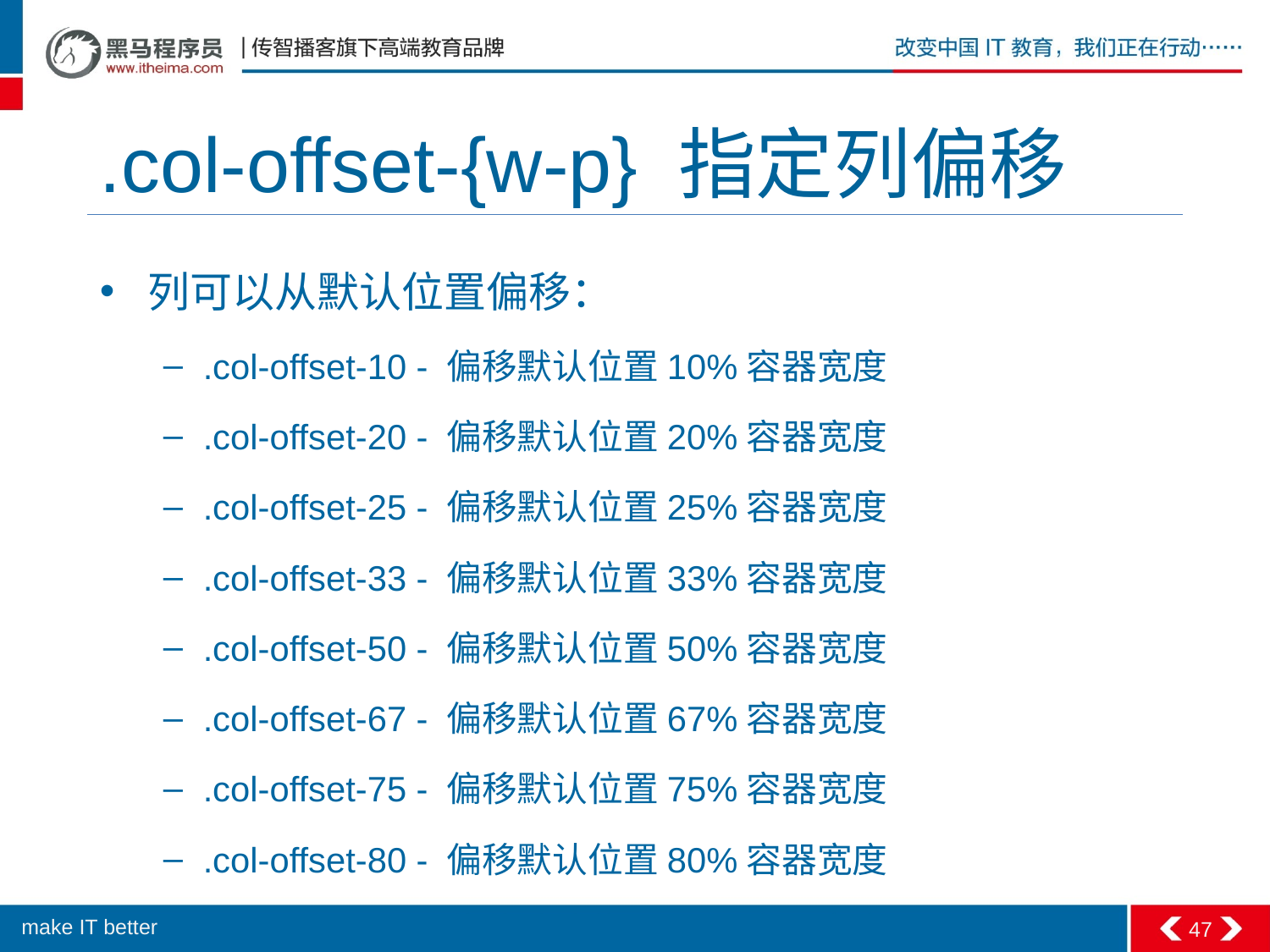

# .col-offset-{w-p} 指定列偏移
列可以从默认位置偏移：
.col-offset-10 - 偏移默认位置10%容器宽度
.col-offset-20 - 偏移默认位置20%容器宽度
.col-offset-25 - 偏移默认位置25%容器宽度
.col-offset-33 - 偏移默认位置33%容器宽度
.col-offset-50 - 偏移默认位置50%容器宽度
.col-offset-67 - 偏移默认位置67%容器宽度
.col-offset-75 - 偏移默认位置75%容器宽度
.col-offset-80 - 偏移默认位置80%容器宽度
.col-offset-90 - 偏移默认位置90%容器宽度
47

make IT better